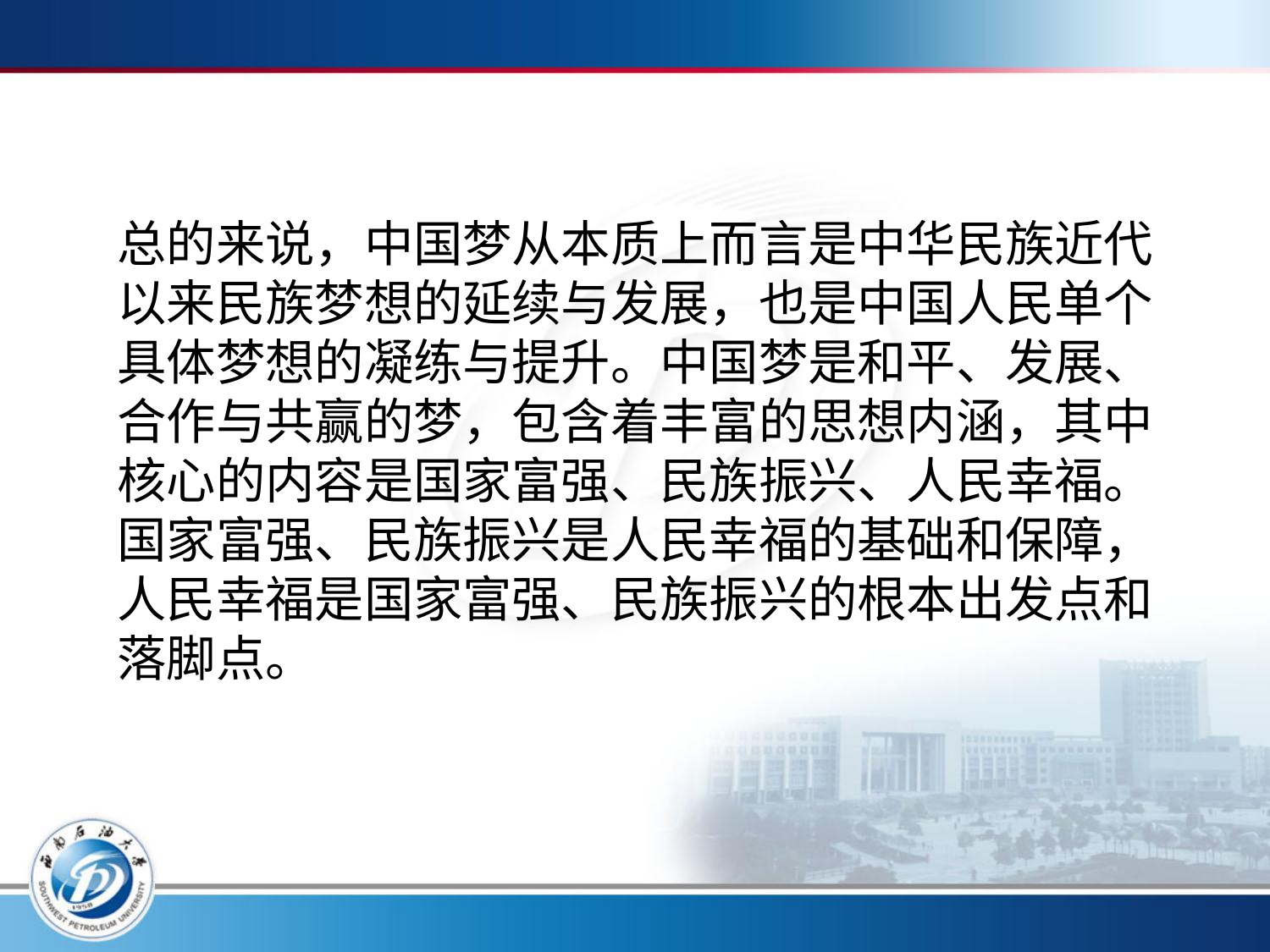

总的来说，中国梦从本质上而言是中华民族近代以来民族梦想的延续与发展，也是中国人民单个具体梦想的凝练与提升。中国梦是和平、发展、合作与共赢的梦，包含着丰富的思想内涵，其中核心的内容是国家富强、民族振兴、人民幸福。国家富强、民族振兴是人民幸福的基础和保障，人民幸福是国家富强、民族振兴的根本出发点和落脚点。